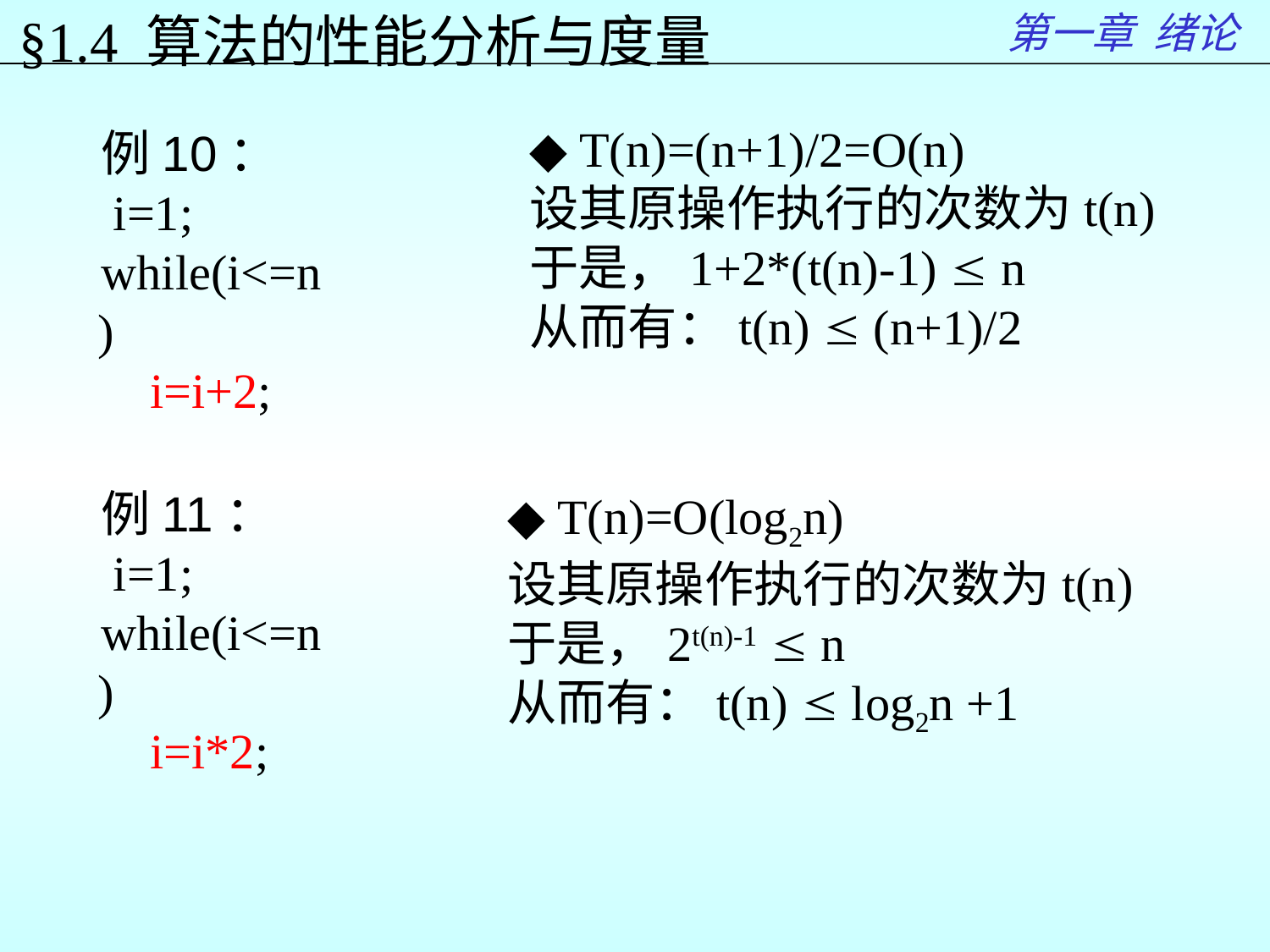

第一章  绪论

§1.4 算法的性能分析与度量
◆ T(n)=(n+1)/2=O(n)
设其原操作执行的次数为t(n)
于是，1+2*(t(n)-1) ≤ n
从而有：t(n) ≤ (n+1)/2

例10：
 i=1;
while(i<=n)
    i=i+2;
例11：
 i=1;
while(i<=n)
    i=i*2;
◆ T(n)=O(log2n)
设其原操作执行的次数为t(n)
于是，2t(n)-1 ≤ n
从而有：t(n) ≤ log2n +1